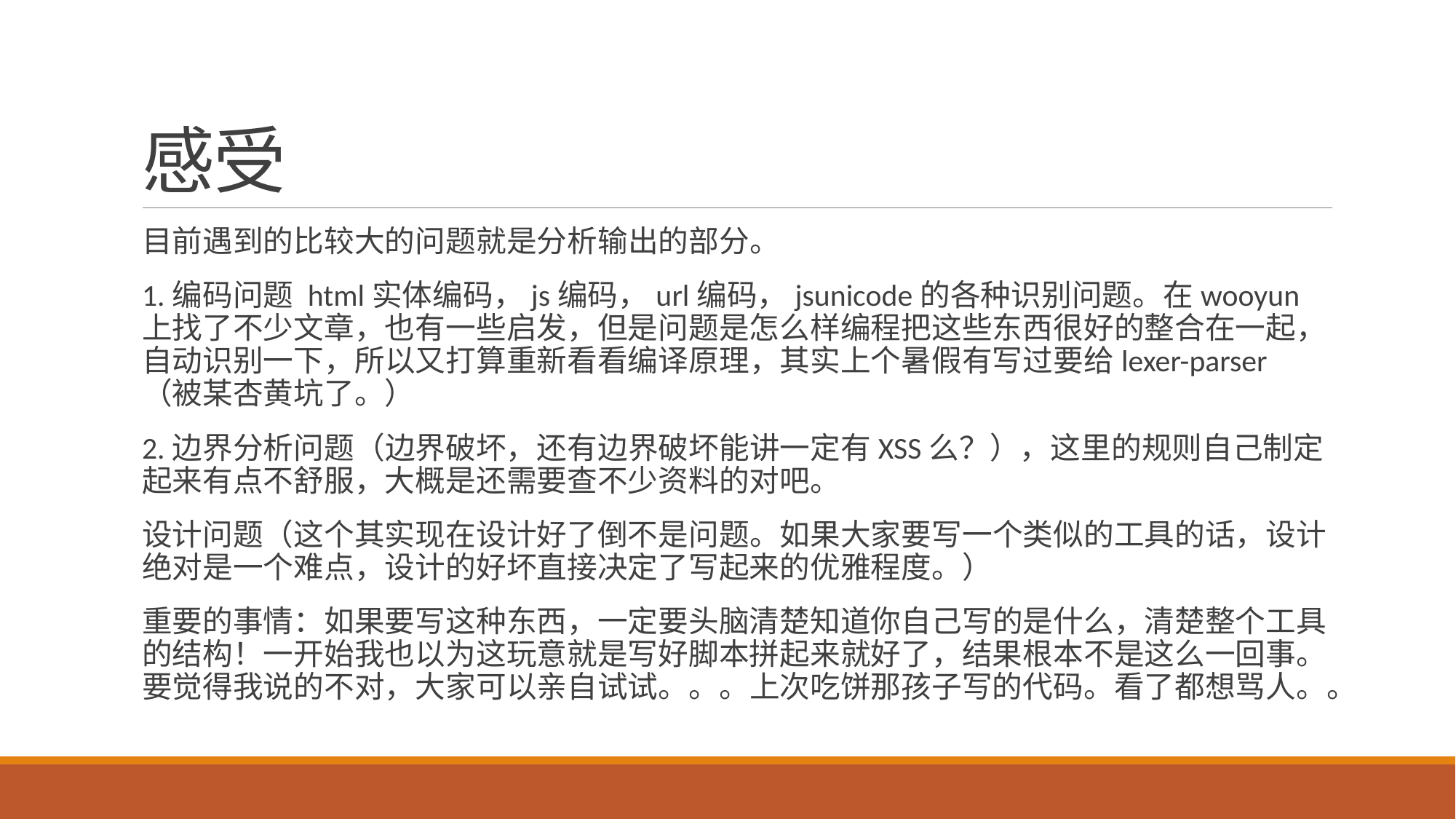

# 感受
目前遇到的比较大的问题就是分析输出的部分。
1.编码问题 html实体编码，js编码，url编码，jsunicode的各种识别问题。在wooyun上找了不少文章，也有一些启发，但是问题是怎么样编程把这些东西很好的整合在一起，自动识别一下，所以又打算重新看看编译原理，其实上个暑假有写过要给lexer-parser（被某杏黄坑了。）
2.边界分析问题（边界破坏，还有边界破坏能讲一定有XSS么？），这里的规则自己制定起来有点不舒服，大概是还需要查不少资料的对吧。
设计问题（这个其实现在设计好了倒不是问题。如果大家要写一个类似的工具的话，设计绝对是一个难点，设计的好坏直接决定了写起来的优雅程度。）
重要的事情：如果要写这种东西，一定要头脑清楚知道你自己写的是什么，清楚整个工具的结构！一开始我也以为这玩意就是写好脚本拼起来就好了，结果根本不是这么一回事。要觉得我说的不对，大家可以亲自试试。。。上次吃饼那孩子写的代码。看了都想骂人。。